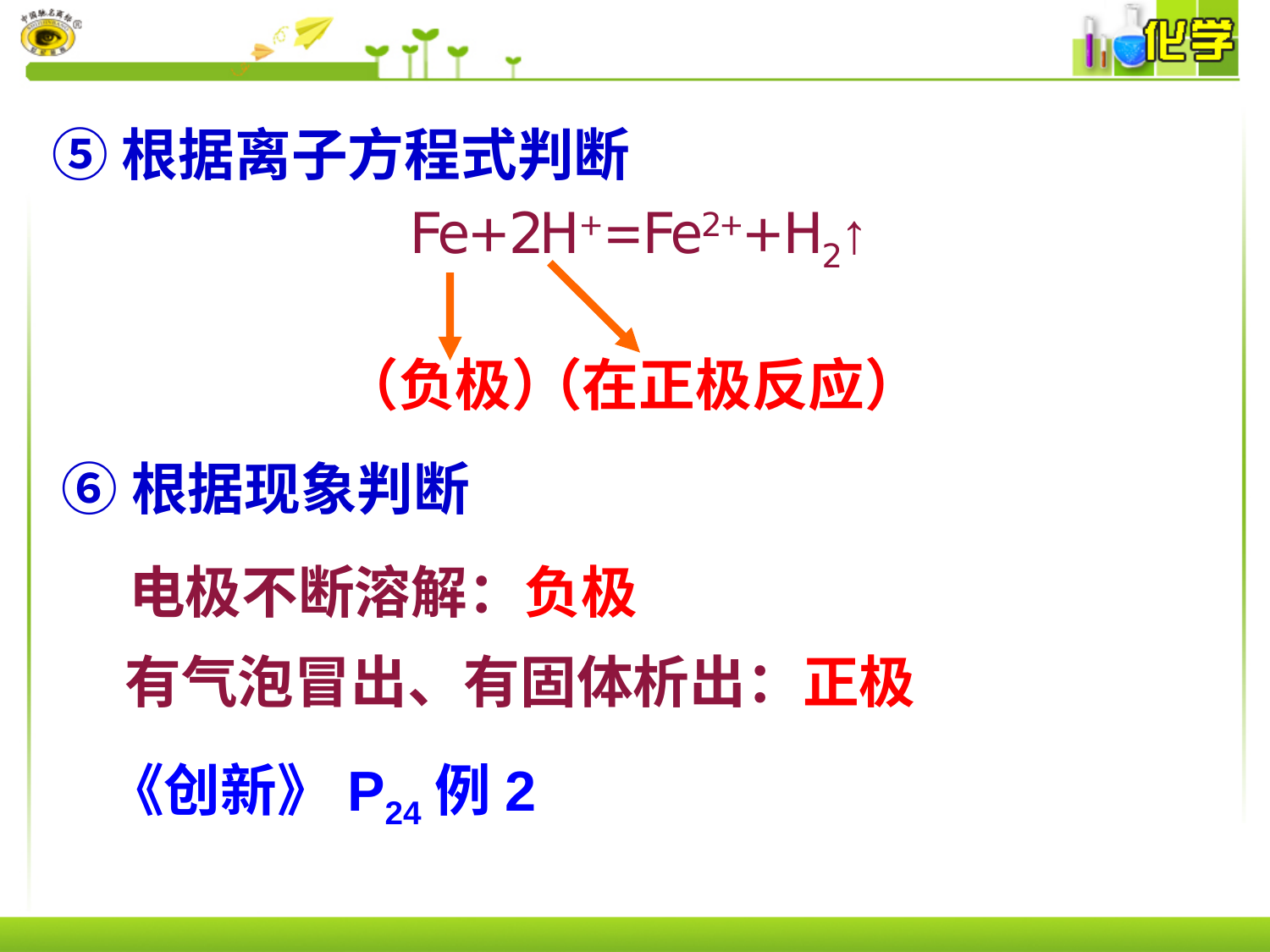

⑤根据离子方程式判断

Fe+2H+=Fe2++H2↑

（负极）
（在正极反应）
⑥根据现象判断
电极不断溶解：负极
有气泡冒出、有固体析出：正极
《创新》P24例2